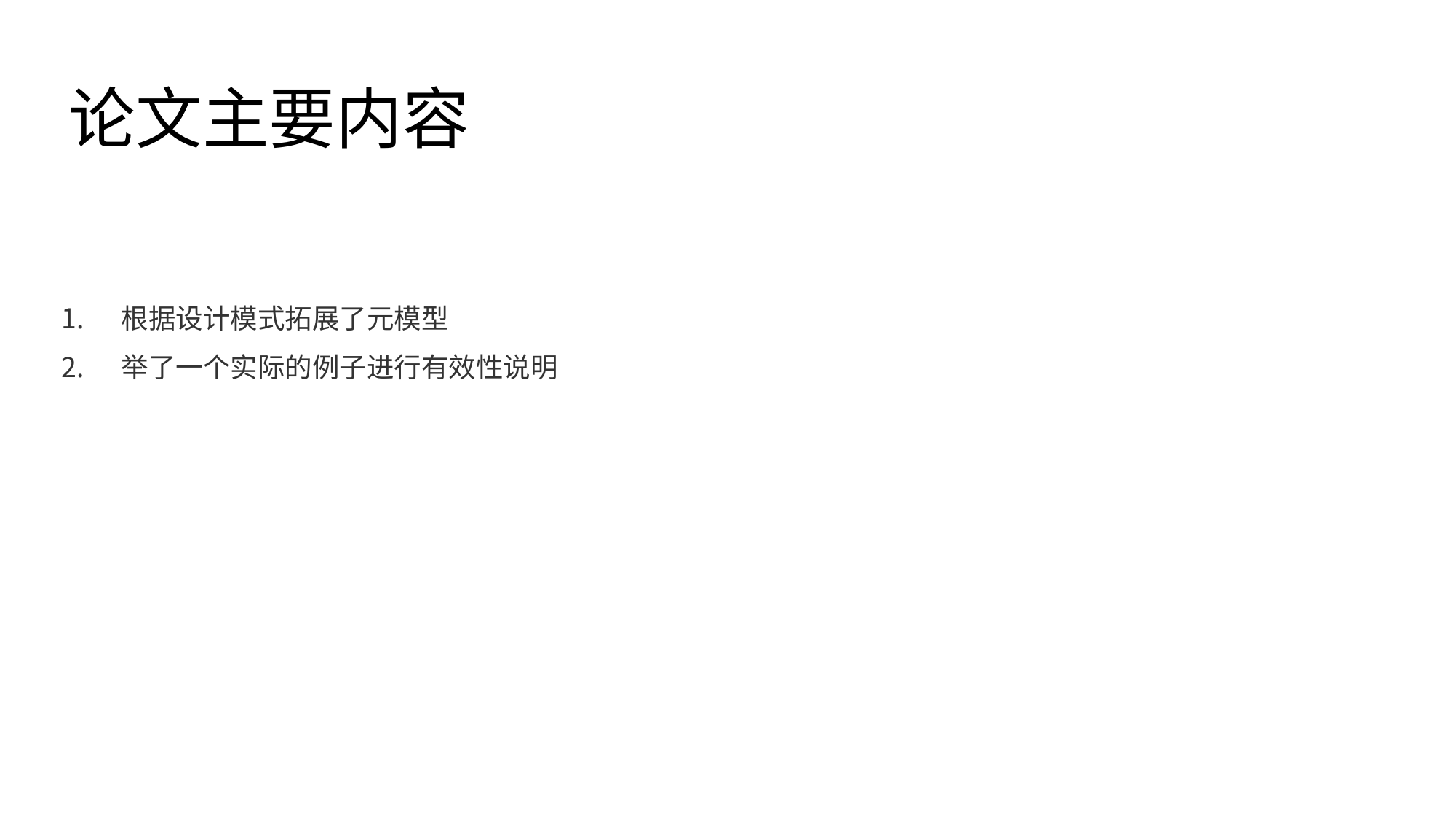

# 论文主要内容

  根据设计模式拓展了元模型
  举了一个实际的例子进行有效性说明